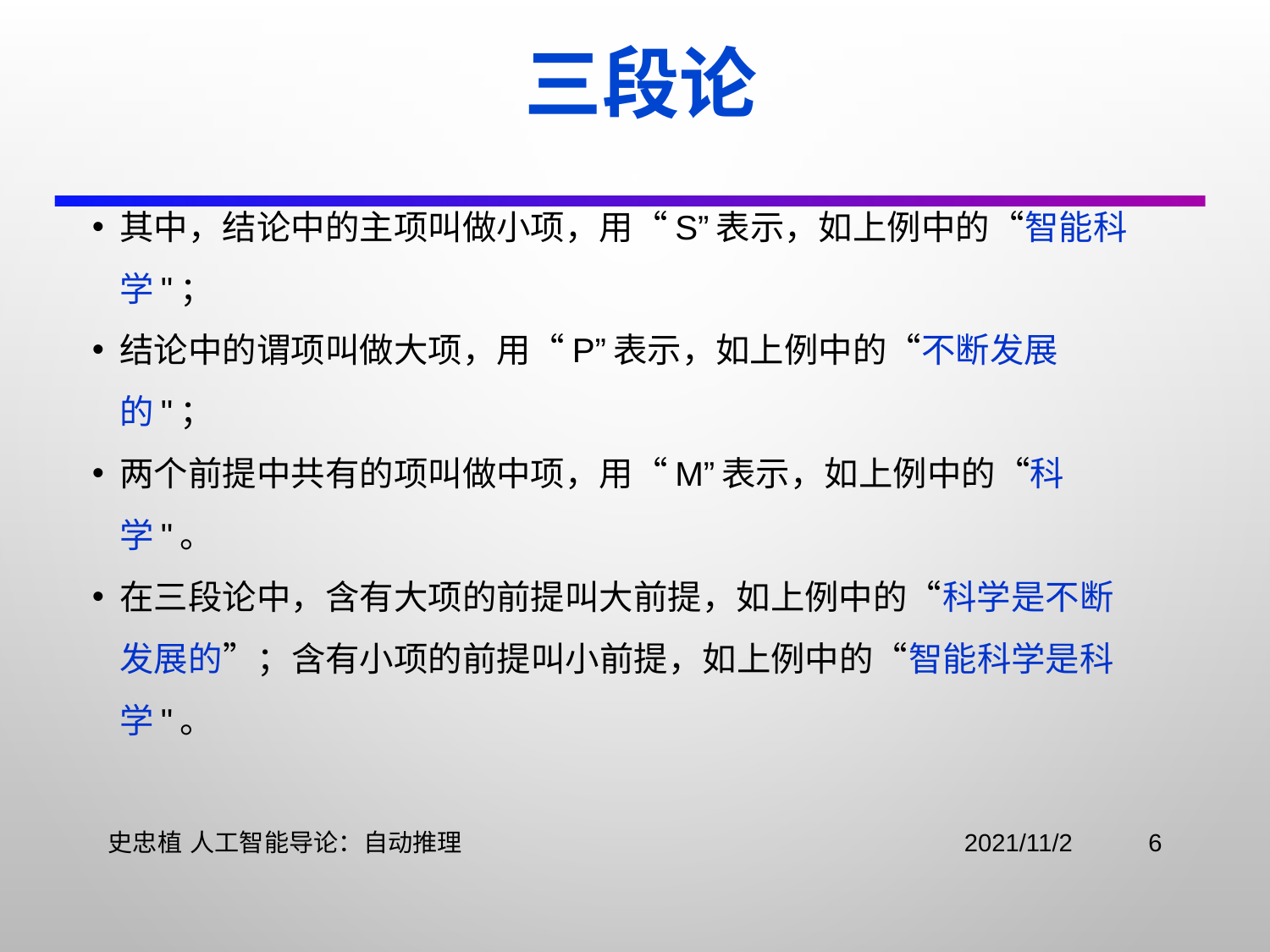

三段论
其中，结论中的主项叫做小项，用“S”表示，如上例中的“智能科学"；
结论中的谓项叫做大项，用“P”表示，如上例中的“不断发展的"；
两个前提中共有的项叫做中项，用“M”表示，如上例中的“科学"。
在三段论中，含有大项的前提叫大前提，如上例中的“科学是不断发展的”；含有小项的前提叫小前提，如上例中的“智能科学是科学"。
史忠植 人工智能导论：自动推理
2021/11/2
6